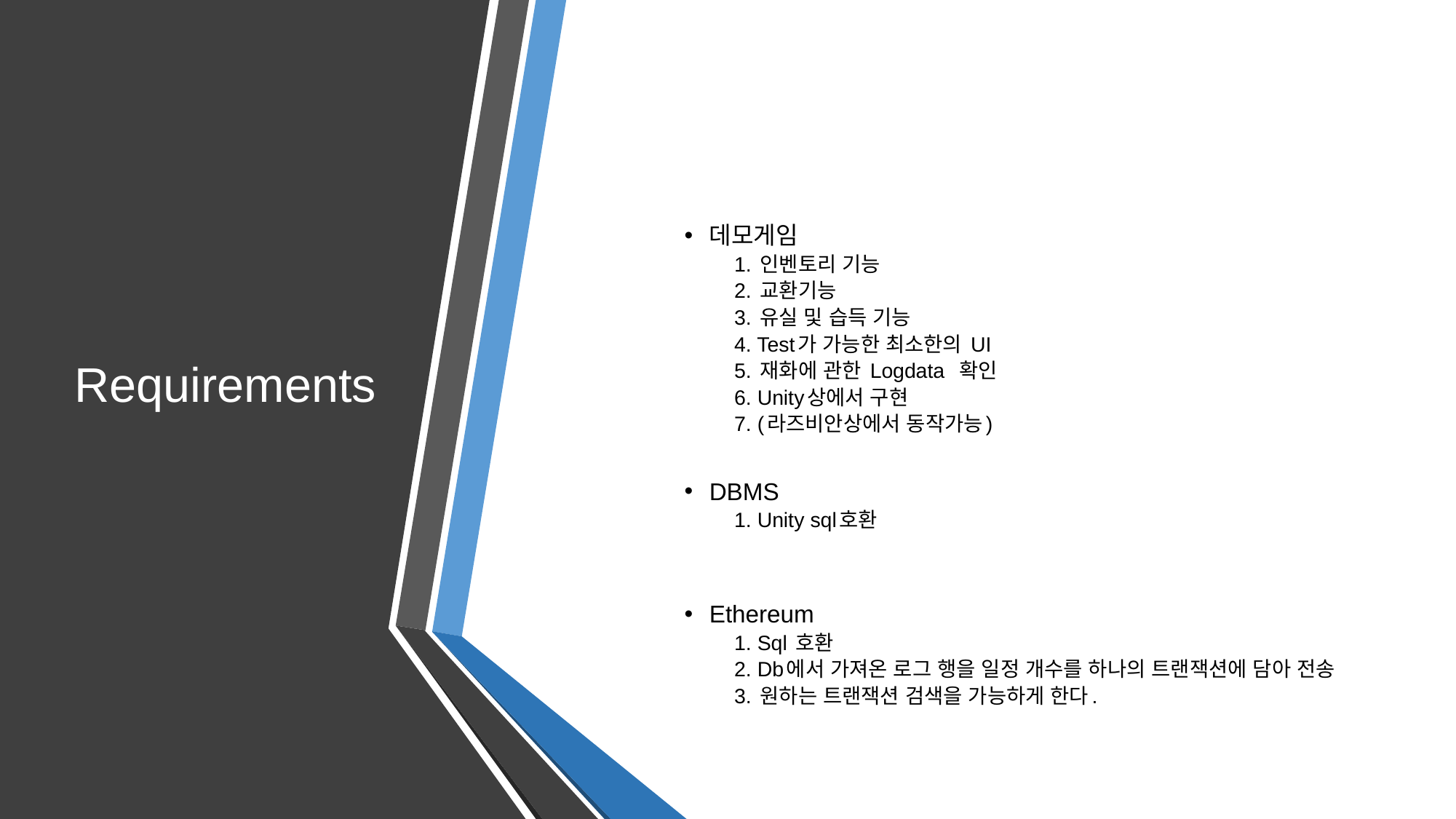

# Requirements
데모게임
1. 인벤토리 기능
2. 교환기능
3. 유실 및 습득 기능
4. Test가 가능한 최소한의 UI
5. 재화에 관한 Logdata  확인
6. Unity상에서 구현
7. (라즈비안상에서 동작가능)

DBMS
1. Unity sql호환

Ethereum
1. Sql 호환
2. Db에서 가져온 로그 행을 일정 개수를 하나의 트랜잭션에 담아 전송
3. 원하는 트랜잭션 검색을 가능하게 한다.